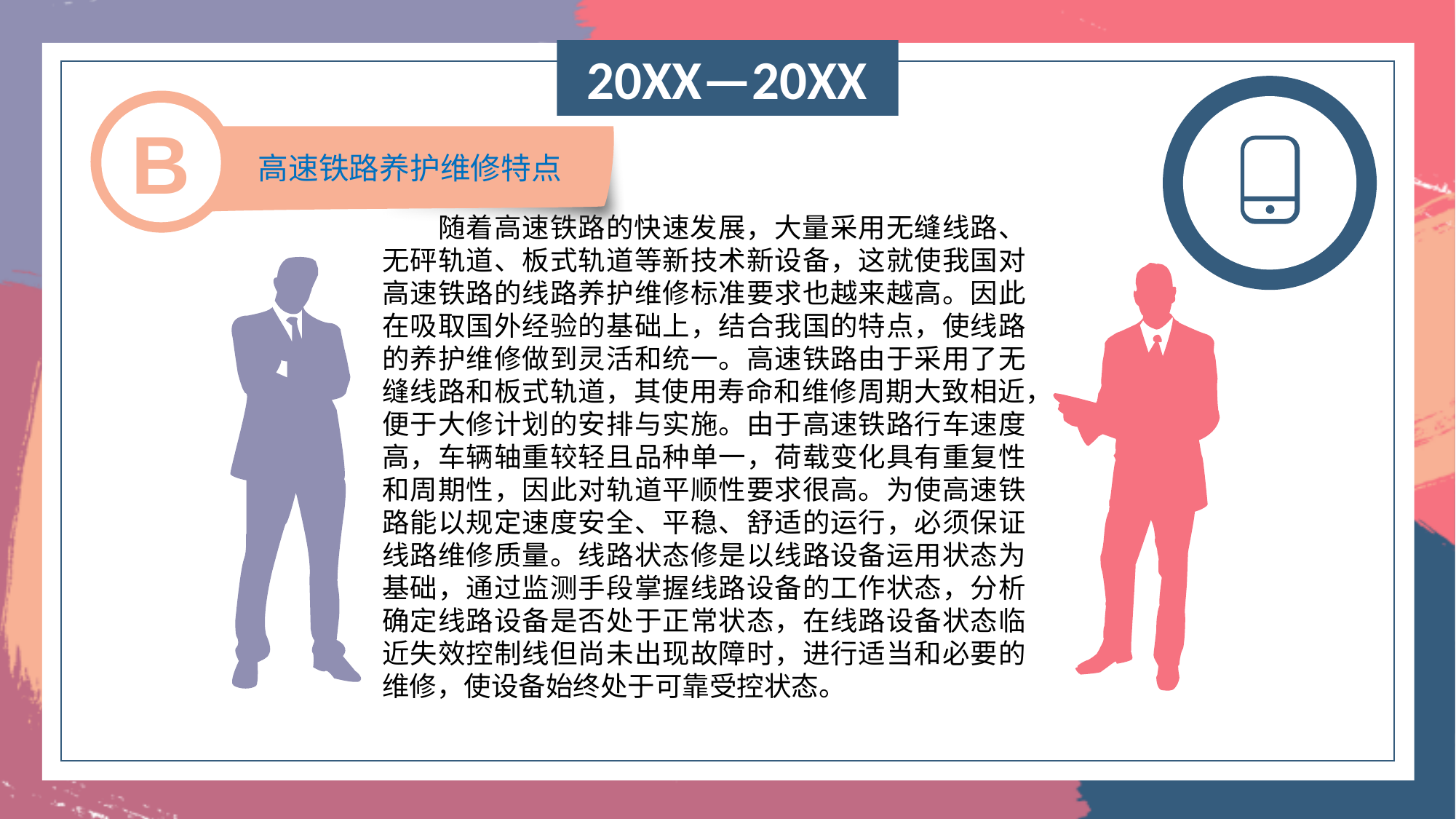

B

高速铁路养护维修特点
       随着高速铁路的快速发展，大量采用无缝线路、无砰轨道、板式轨道等新技术新设备，这就使我国对高速铁路的线路养护维修标准要求也越来越高。因此在吸取国外经验的基础上，结合我国的特点，使线路的养护维修做到灵活和统一。高速铁路由于采用了无缝线路和板式轨道，其使用寿命和维修周期大致相近，便于大修计划的安排与实施。由于高速铁路行车速度高，车辆轴重较轻且品种单一，荷载变化具有重复性和周期性，因此对轨道平顺性要求很高。为使高速铁路能以规定速度安全、平稳、舒适的运行，必须保证线路维修质量。线路状态修是以线路设备运用状态为基础，通过监测手段掌握线路设备的工作状态，分析确定线路设备是否处于正常状态，在线路设备状态临近失效控制线但尚未出现故障时，进行适当和必要的维修，使设备始终处于可靠受控状态。

Lorem Ipsum has two main data statistical this methodologies summarizes.
50%
Lorem Ipsum has two main data statistical this methodologies summarizes.